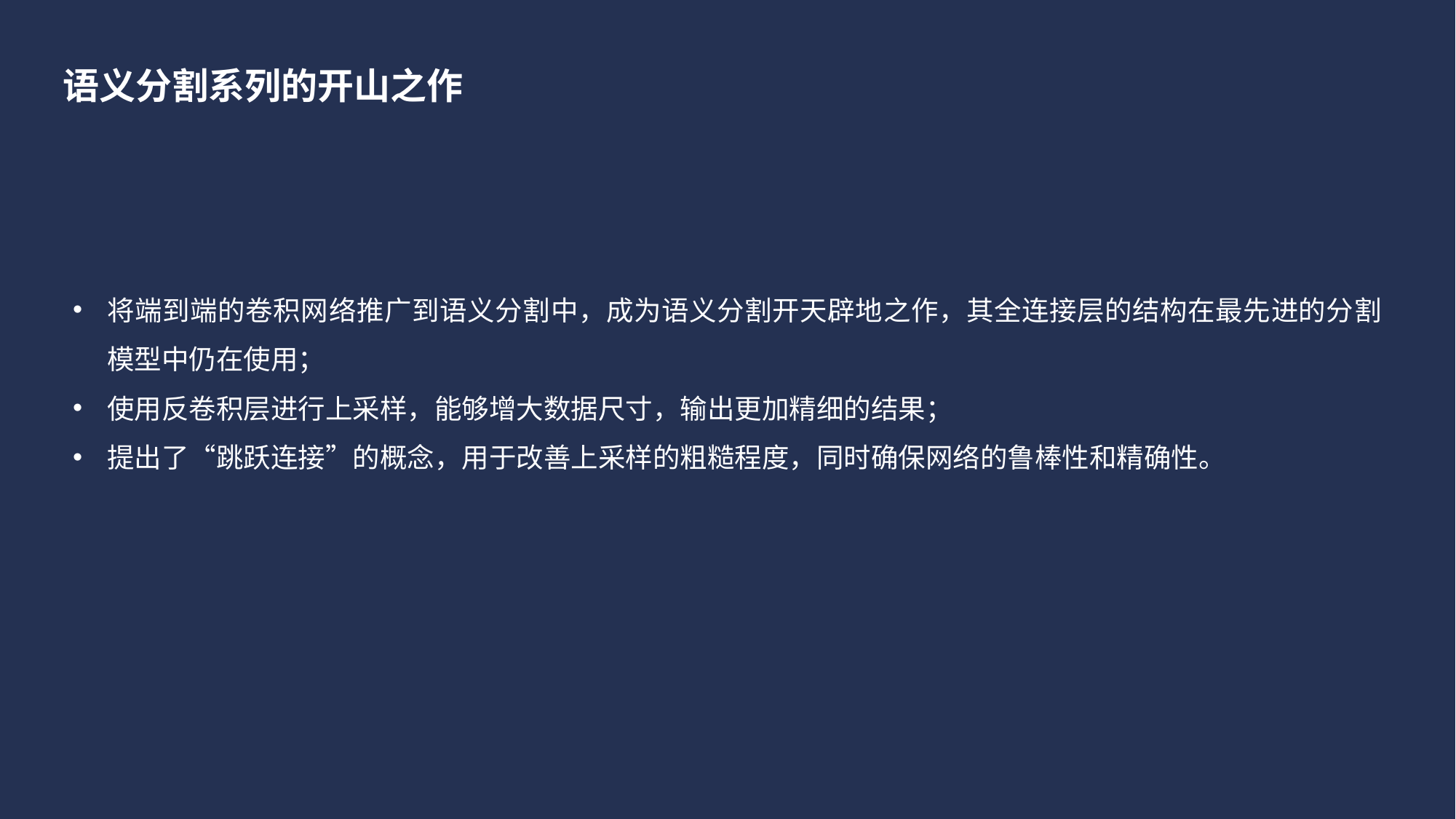

语义分割系列的开山之作
将端到端的卷积网络推广到语义分割中，成为语义分割开天辟地之作，其全连接层的结构在最先进的分割模型中仍在使用；
使用反卷积层进行上采样，能够增大数据尺寸，输出更加精细的结果；
提出了“跳跃连接”的概念，用于改善上采样的粗糙程度，同时确保网络的鲁棒性和精确性。